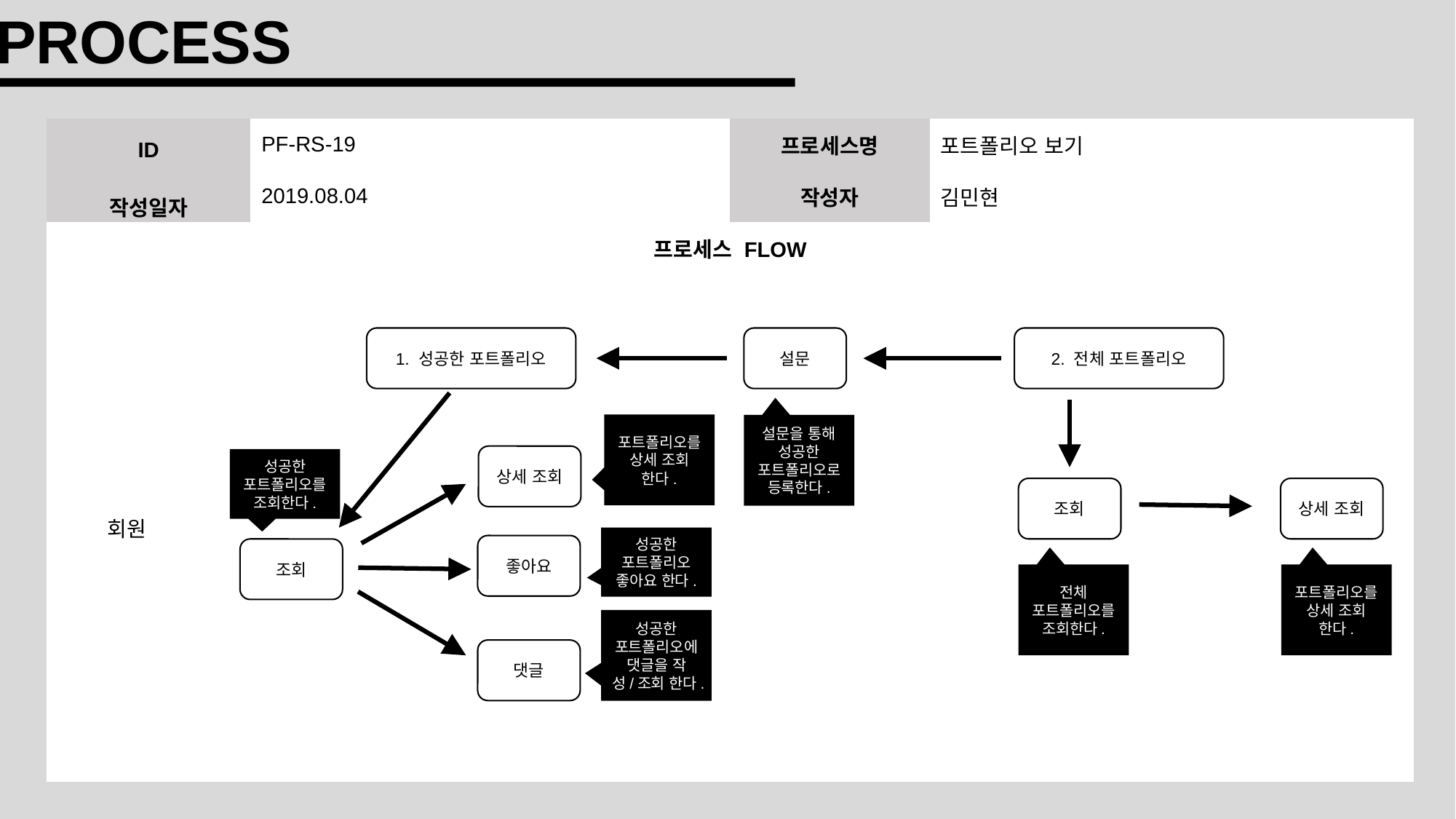

PROCESS

| ID |  | PF-RS-19 | 프로세스명 | 포트폴리오 보기 |
| --- | --- | --- | --- | --- |
| 작성일자 |  | 2019.08.04 | 작성자 | 김민현 |
| 프로세스 FLOW |  |  |  |  |
| 회원 |  |  |  |  |
1. 성공한 포트폴리오
설문
2. 전체 포트폴리오
포트폴리오를 상세 조회 한다.
설문을 통해 성공한 포트폴리오로 등록한다.
상세 조회
성공한 포트폴리오를 조회한다.
조회
상세 조회
성공한 포트폴리오 좋아요 한다.
좋아요
조회
포트폴리오를 상세 조회 한다.
전체 포트폴리오를 조회한다.
성공한 포트폴리오에 댓글을 작성/조회 한다.
댓글